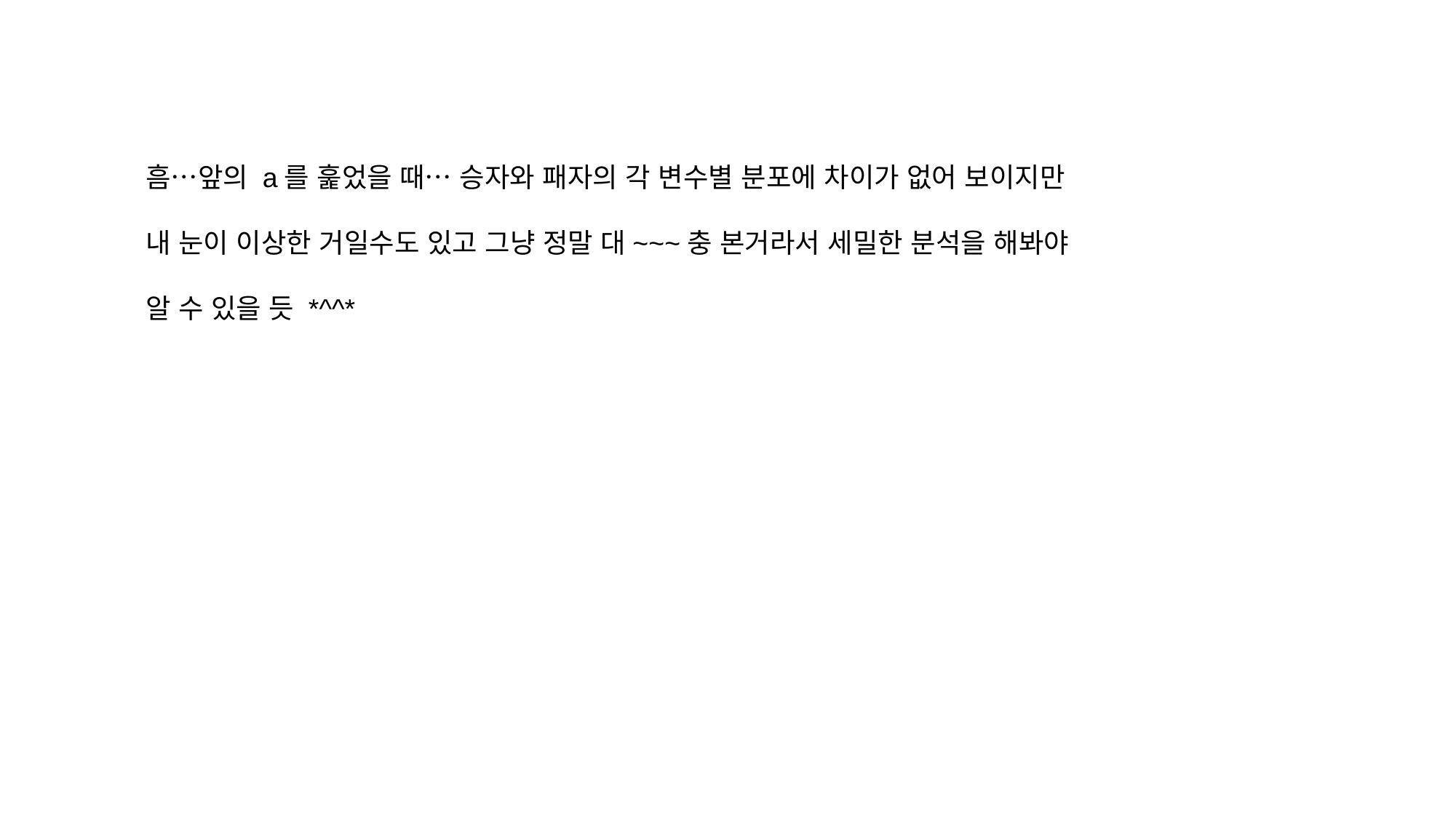

흠…앞의 a를 훑었을 때… 승자와 패자의 각 변수별 분포에 차이가 없어 보이지만

내 눈이 이상한 거일수도 있고 그냥 정말 대~~~충 본거라서 세밀한 분석을 해봐야

알 수 있을 듯 *^^*